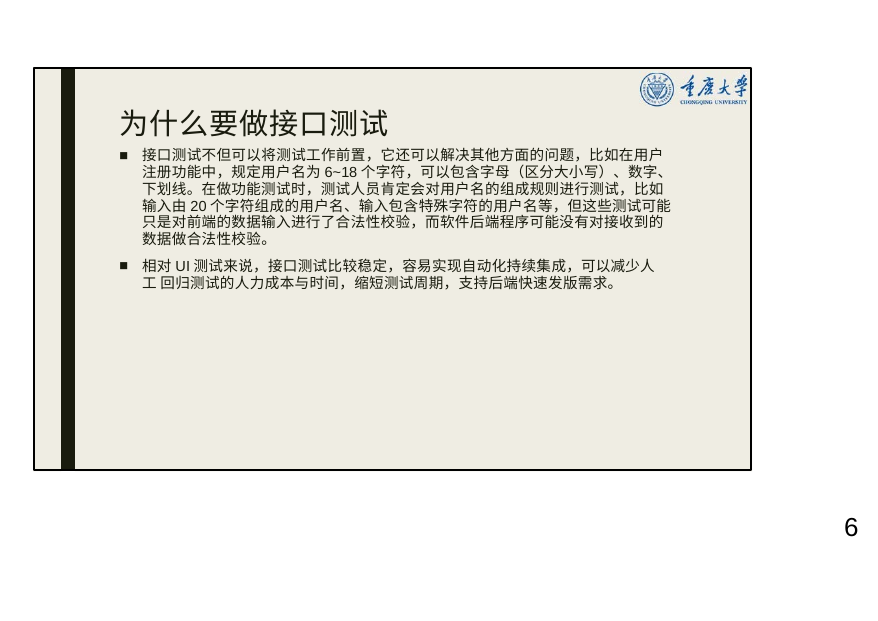

# 为什么要做接口测试
接口测试不但可以将测试工作前置，它还可以解决其他方面的问题，比如在用户 注册功能中，规定用户名为6~18个字符，可以包含字母（区分大小写）、数字、 下划线。在做功能测试时，测试人员肯定会对用户名的组成规则进行测试，比如 输入由20个字符组成的用户名、输入包含特殊字符的用户名等，但这些测试可能 只是对前端的数据输入进行了合法性校验，而软件后端程序可能没有对接收到的 数据做合法性校验。
相对UI测试来说，接口测试比较稳定，容易实现自动化持续集成，可以减少人工 回归测试的人力成本与时间，缩短测试周期，支持后端快速发版需求。
6